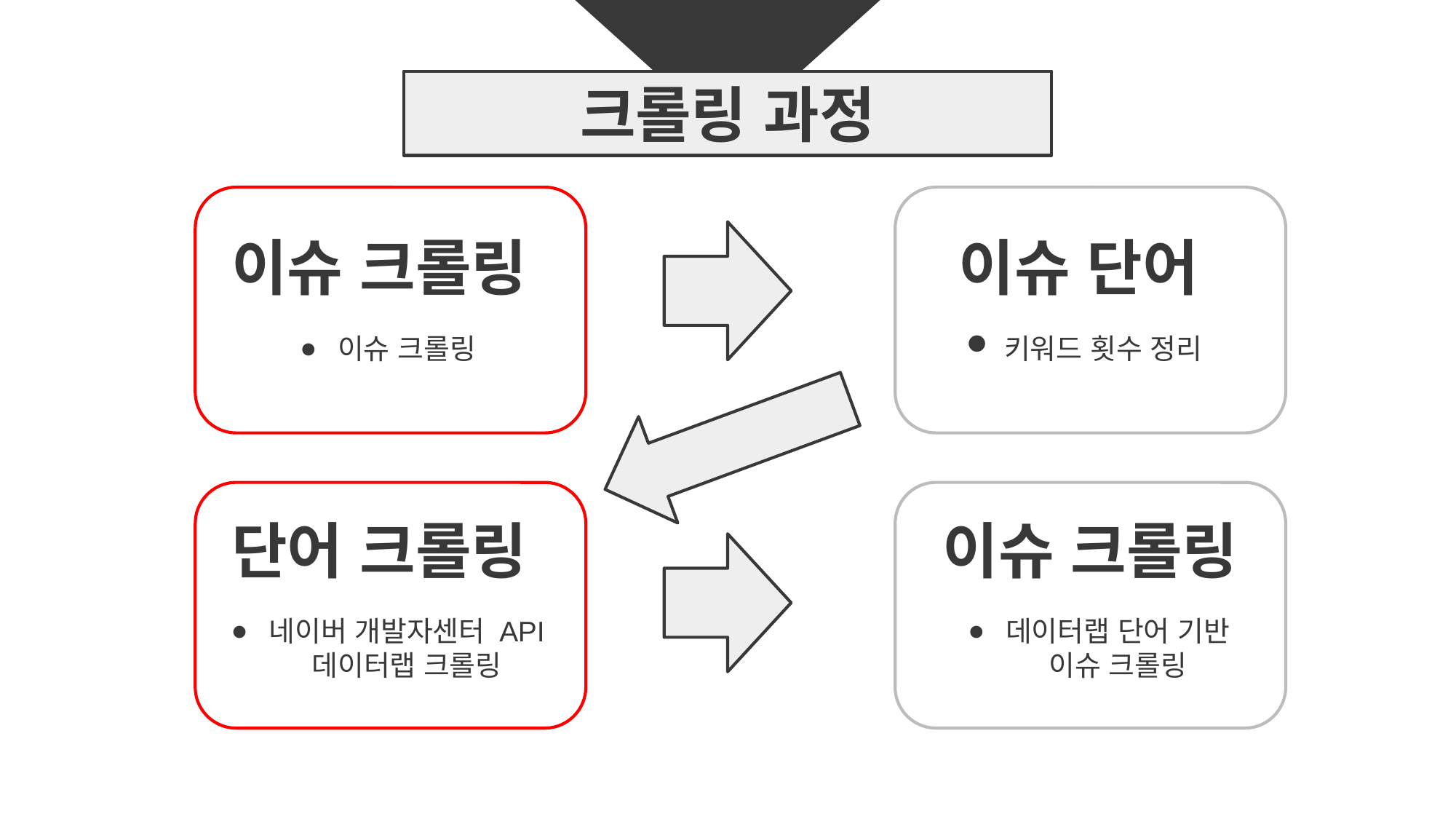

크롤링 과정

# 이슈 크롤링
이슈 단어

이슈 크롤링

키워드 횟수 정리

단어 크롤링
이슈 크롤링

네이버 개발자센터 API 데이터랩 크롤링
데이터랩 단어 기반 이슈 크롤링